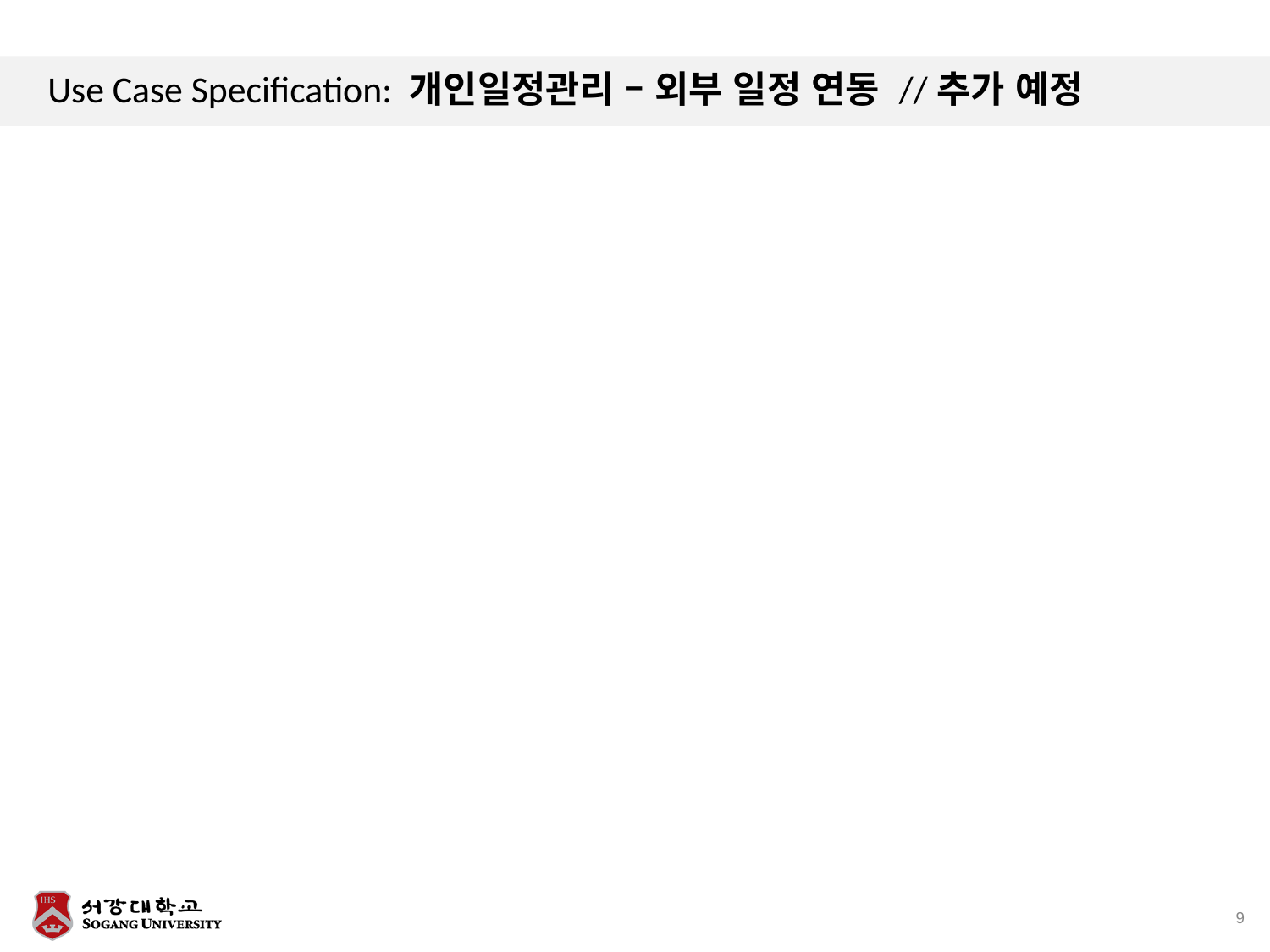

# Use Case Specification: 개인일정관리 – 외부 일정 연동 //추가 예정
9